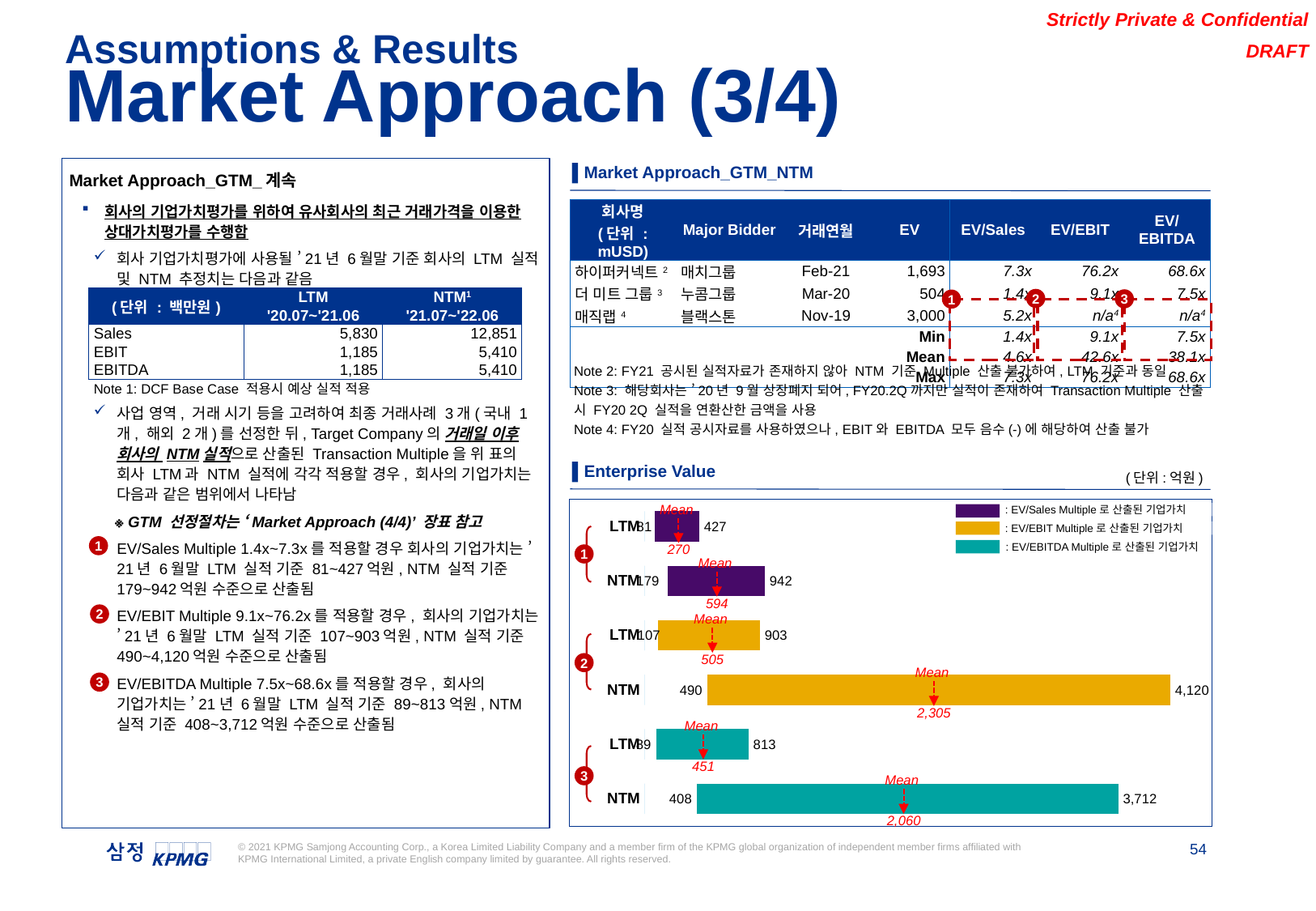

Assumptions & Results
Market Approach (3/4)
▌Market Approach_GTM_NTM

Market Approach_GTM_계속
회사의 기업가치평가를 위하여 유사회사의 최근 거래가격을 이용한 상대가치평가를 수행함
회사 기업가치평가에 사용될 ’21년 6월말 기준 회사의 LTM 실적 및 NTM 추정치는 다음과 같음

사업 영역, 거래 시기 등을 고려하여 최종 거래사례 3개(국내 1개, 해외 2개)를 선정한 뒤, Target Company의 거래일 이후 회사의 NTM실적으로 산출된 Transaction Multiple을 위 표의 회사 LTM과 NTM 실적에 각각 적용할 경우, 회사의 기업가치는 다음과 같은 범위에서 나타남
     ※ GTM 선정절차는 ‘Market Approach (4/4)’ 장표 참고
EV/Sales Multiple 1.4x~7.3x를 적용할 경우 회사의 기업가치는 ’21년 6월말 LTM 실적 기준 81~427억원, NTM 실적 기준 179~942억원 수준으로 산출됨
EV/EBIT Multiple 9.1x~76.2x를 적용할 경우, 회사의 기업가치는 ’21년 6월말 LTM 실적 기준 107~903억원, NTM 실적 기준 490~4,120억원 수준으로 산출됨
EV/EBITDA Multiple 7.5x~68.6x를 적용할 경우, 회사의 기업가치는 ’21년 6월말 LTM 실적 기준 89~813억원, NTM 실적 기준 408~3,712억원 수준으로 산출됨

| 회사명 (단위 : mUSD) | Major Bidder | 거래연월 | EV | EV/Sales | EV/EBIT | EV/ EBITDA |
| --- | --- | --- | --- | --- | --- | --- |
| 하이퍼커넥트2 | 매치그룹 | Feb-21 | 1,693 | 7.3x | 76.2x | 68.6x |
| 더 미트 그룹3 | 누콤그룹 | Mar-20 | 504 | 1.4x | 9.1x | 7.5x |
| 매직랩4 | 블랙스톤 | Nov-19 | 3,000 | 5.2x | n/a4 | n/a4 |
| Min |  |  |  | 1.4x | 9.1x | 7.5x |
| Mean |  |  |  | 4.6x | 42.6x | 38.1x |
| Max |  |  |  | 7.3x | 76.2x | 68.6x |
| (단위 : 백만원) | LTM | NTM1 |
| --- | --- | --- |
|  | '20.07~'21.06 | '21.07~'22.06 |
| Sales | 5,830 | 12,851 |
| EBIT | 1,185 | 5,410 |
| EBITDA | 1,185 | 5,410 |
2
3
1

Note 2: FY21 공시된 실적자료가 존재하지 않아 NTM 기준 Multiple 산출 불가하여, LTM 기준과 동일
Note 3: 해당회사는 ’20년 9월 상장폐지 되어, FY20.2Q까지만 실적이 존재하여 Transaction Multiple 산출 시 FY20 2Q 실적을 연환산한 금액을 사용
Note 4: FY20 실적 공시자료를 사용하였으나, EBIT와 EBITDA 모두 음수(-)에 해당하여 산출 불가
Note 1: DCF Base Case 적용시 예상 실적 적용
▌Enterprise Value

(단위:억원)

### Chart

| Category | start | min | max1 | max2 |
|---|---|---|---|---|
| NTM | 0.0 | 408.2484982337368 | 3303.9020258331493 | 3712.150524066886 |
| LTM | 0.0 | 89.42859541942299 | 723.7339974352616 | 813.1625928546846 |
| NTM | 0.0 | 489.66958575569254 | 3630.4425474105046 | 4120.112133166197 |
| LTM | 0.0 | 107.26423603074879 | 795.2641079403331 | 902.5283439710819 |
| NTM | 0.0 | 179.34857513975666 | 762.5817972536256 | 941.9303723933823 |
| LTM | 0.0 | 81.35862264335009 | 345.9330782477585 | 427.2917008911086 |
Mean
: EV/Sales Multiple로 산출된 기업가치

: EV/EBIT Multiple로 산출된 기업가치

1
: EV/EBITDA Multiple로 산출된 기업가치

270
1
Mean
594
2
Mean

505
2
Mean
3
2,305
Mean

451
3
Mean
2,060